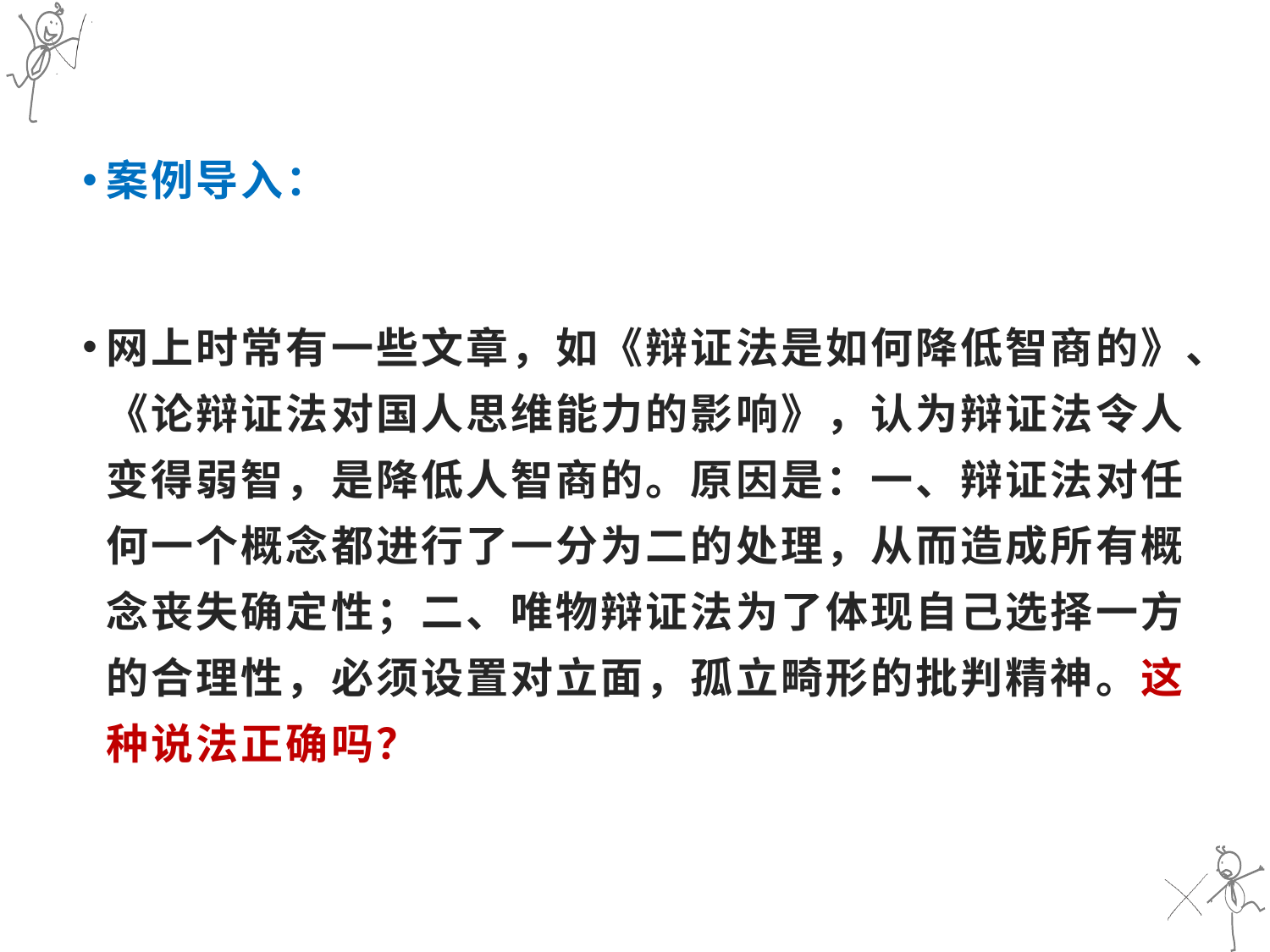

案例导入：

网上时常有一些文章，如《辩证法是如何降低智商的》、《论辩证法对国人思维能力的影响》，认为辩证法令人变得弱智，是降低人智商的。原因是：一、辩证法对任何一个概念都进行了一分为二的处理，从而造成所有概念丧失确定性；二、唯物辩证法为了体现自己选择一方的合理性，必须设置对立面，孤立畸形的批判精神。这种说法正确吗？